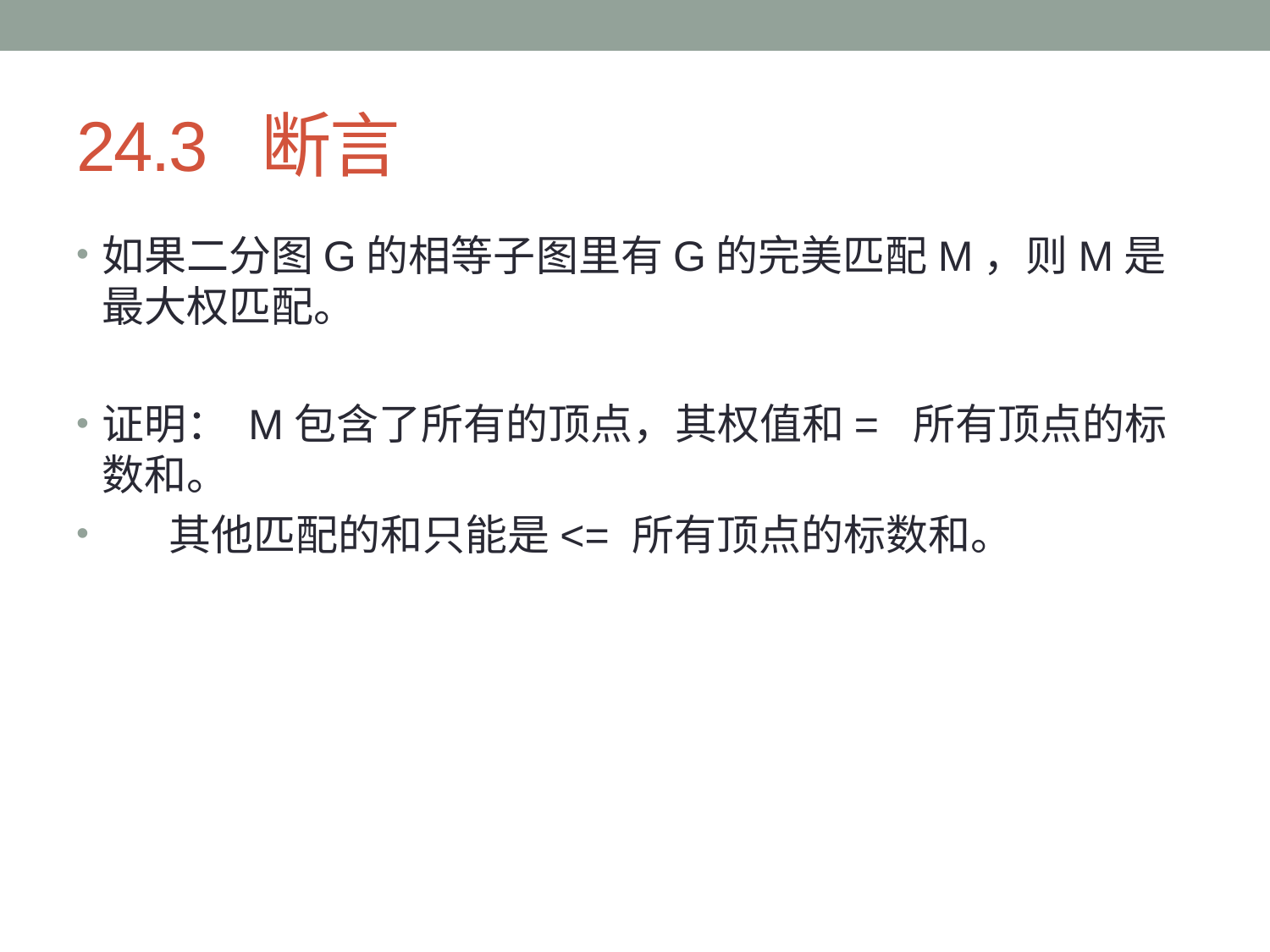

# 24.3  断言
如果二分图G的相等子图里有G的完美匹配M，则M是最大权匹配。

证明： M包含了所有的顶点，其权值和=  所有顶点的标数和。
      其他匹配的和只能是<= 所有顶点的标数和。